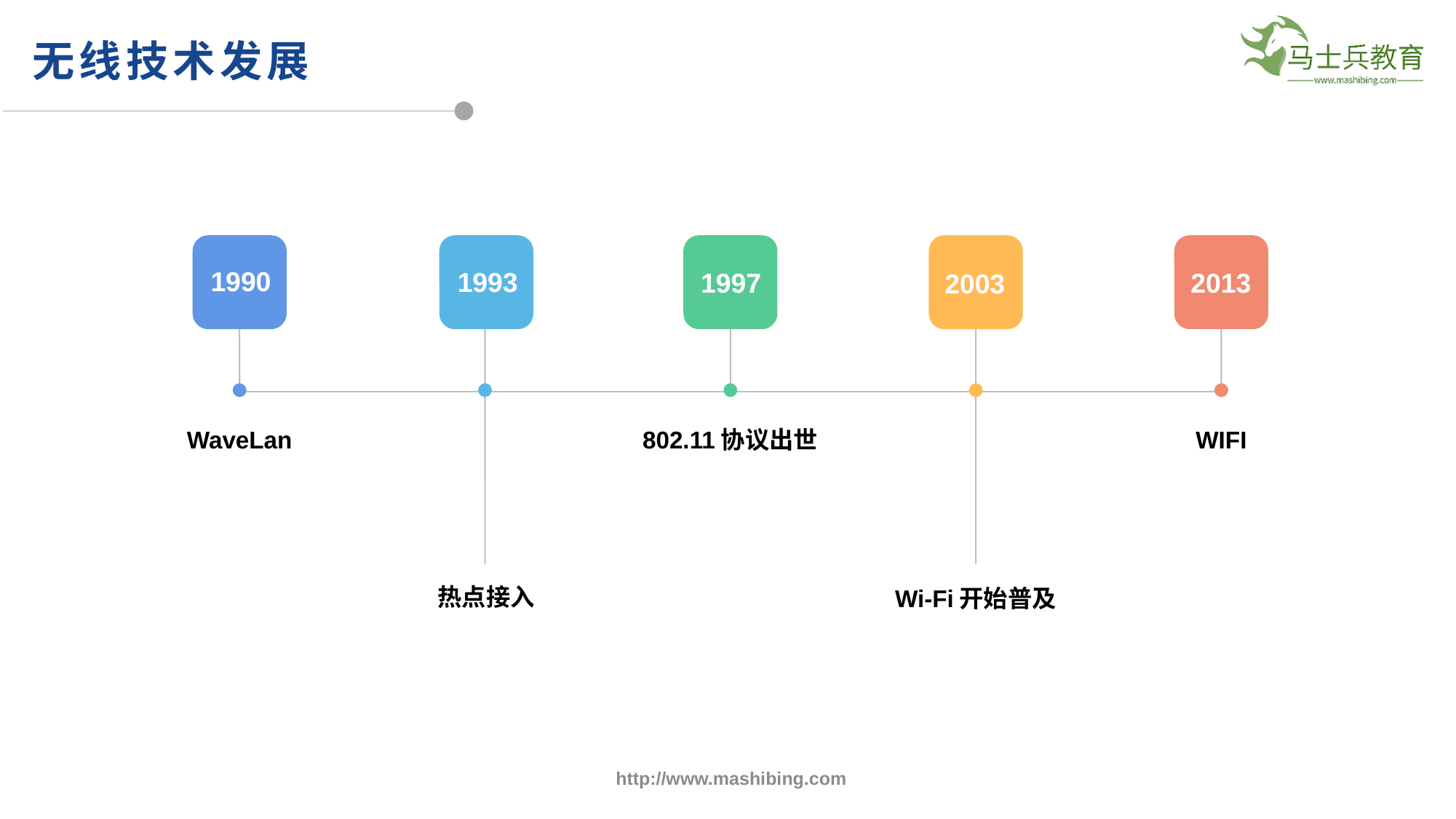

# 无线技术发展

1990
1993
2013
1997
2003

WaveLan
802.11协议出世
WIFI
热点接入
Wi-Fi开始普及